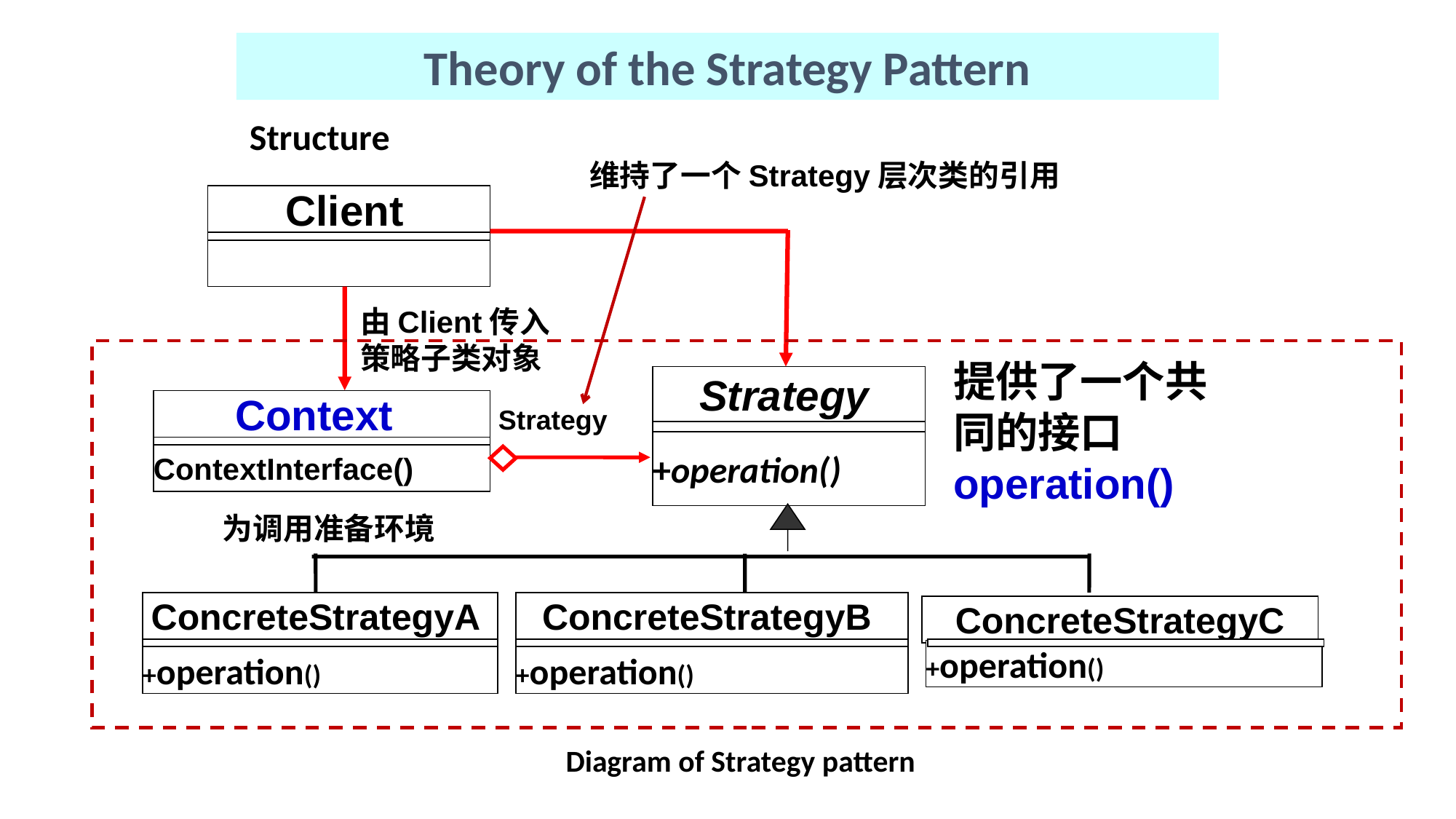

Theory of the Strategy Pattern
Structure
维持了一个Strategy层次类的引用
Client

由Client传入
策略子类对象

提供了一个共同的接口operation()
Strategy

+operation()
Context

ContextInterface()
Strategy

为调用准备环境

ConcreteStrategyA

+operation()
ConcreteStrategyB

+operation()
ConcreteStrategyC

+operation()
Diagram of Strategy pattern